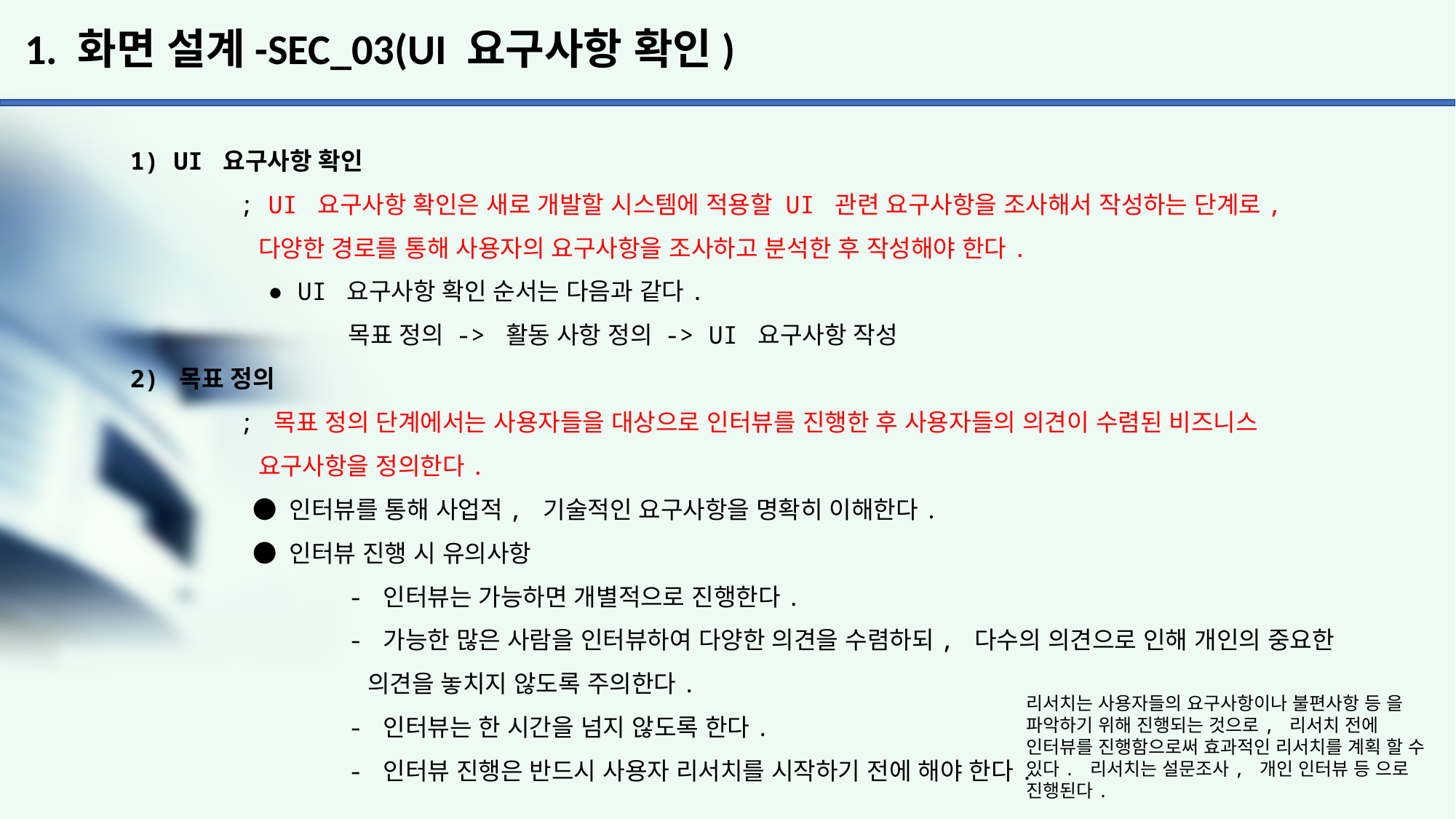

# 1. 화면 설계-SEC_03(UI 요구사항 확인)
1) UI 요구사항 확인
	; UI 요구사항 확인은 새로 개발할 시스템에 적용할 UI 관련 요구사항을 조사해서 작성하는 단계로,
	  다양한 경로를 통해 사용자의 요구사항을 조사하고 분석한 후 작성해야 한다.
	  ● UI 요구사항 확인 순서는 다음과 같다.
		목표 정의 -> 활동 사항 정의 -> UI 요구사항 작성
2) 목표 정의
	; 목표 정의 단계에서는 사용자들을 대상으로 인터뷰를 진행한 후 사용자들의 의견이 수렴된 비즈니스
	  요구사항을 정의한다.
	  ● 인터뷰를 통해 사업적, 기술적인 요구사항을 명확히 이해한다.
	  ● 인터뷰 진행 시 유의사항
		- 인터뷰는 가능하면 개별적으로 진행한다.
		- 가능한 많은 사람을 인터뷰하여 다양한 의견을 수렴하되, 다수의 의견으로 인해 개인의 중요한
		  의견을 놓치지 않도록 주의한다.
		- 인터뷰는 한 시간을 넘지 않도록 한다.
		- 인터뷰 진행은 반드시 사용자 리서치를 시작하기 전에 해야 한다.
리서치는 사용자들의 요구사항이나 불편사항 등 을 파악하기 위해 진행되는 것으로, 리서치 전에
인터뷰를 진행함으로써 효과적인 리서치를 계획 할 수 있다. 리서치는 설문조사, 개인 인터뷰 등 으로 진행된다.